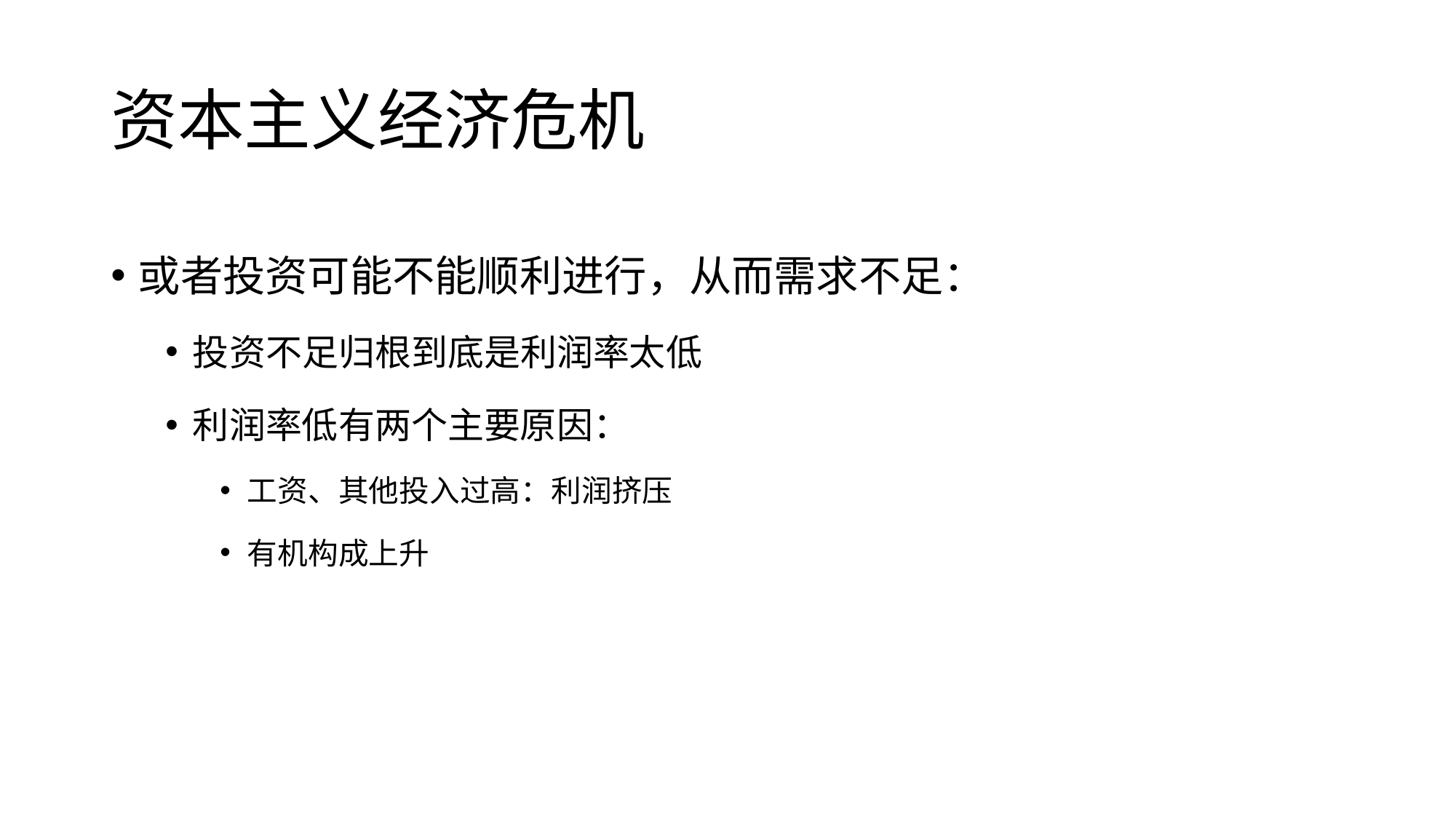

# 资本主义经济危机
或者投资可能不能顺利进行，从而需求不足：
投资不足归根到底是利润率太低
利润率低有两个主要原因：
工资、其他投入过高：利润挤压
有机构成上升